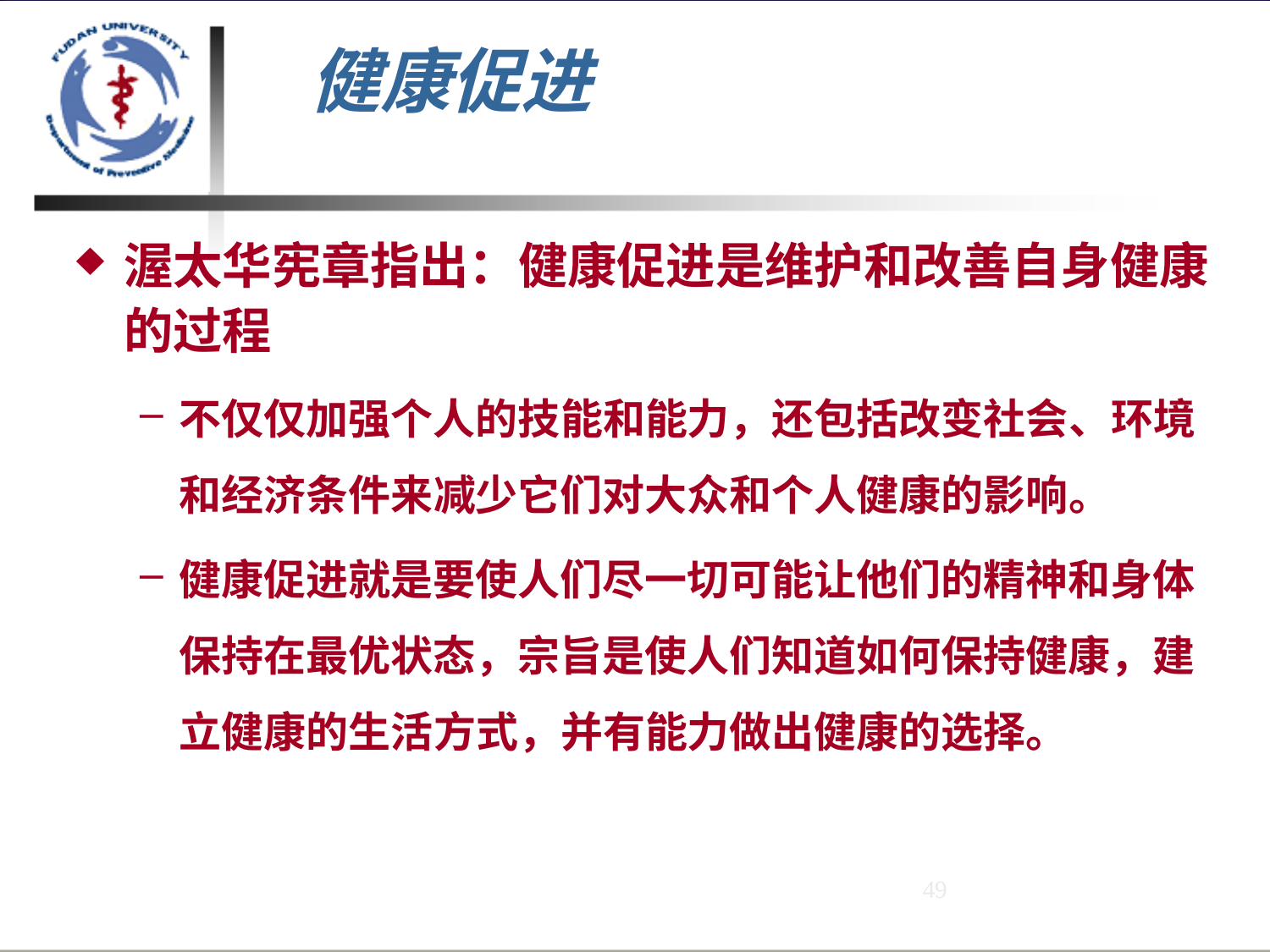

# 健康促进
渥太华宪章指出：健康促进是维护和改善自身健康的过程
不仅仅加强个人的技能和能力，还包括改变社会、环境和经济条件来减少它们对大众和个人健康的影响。
健康促进就是要使人们尽一切可能让他们的精神和身体保持在最优状态，宗旨是使人们知道如何保持健康，建立健康的生活方式，并有能力做出健康的选择。

49